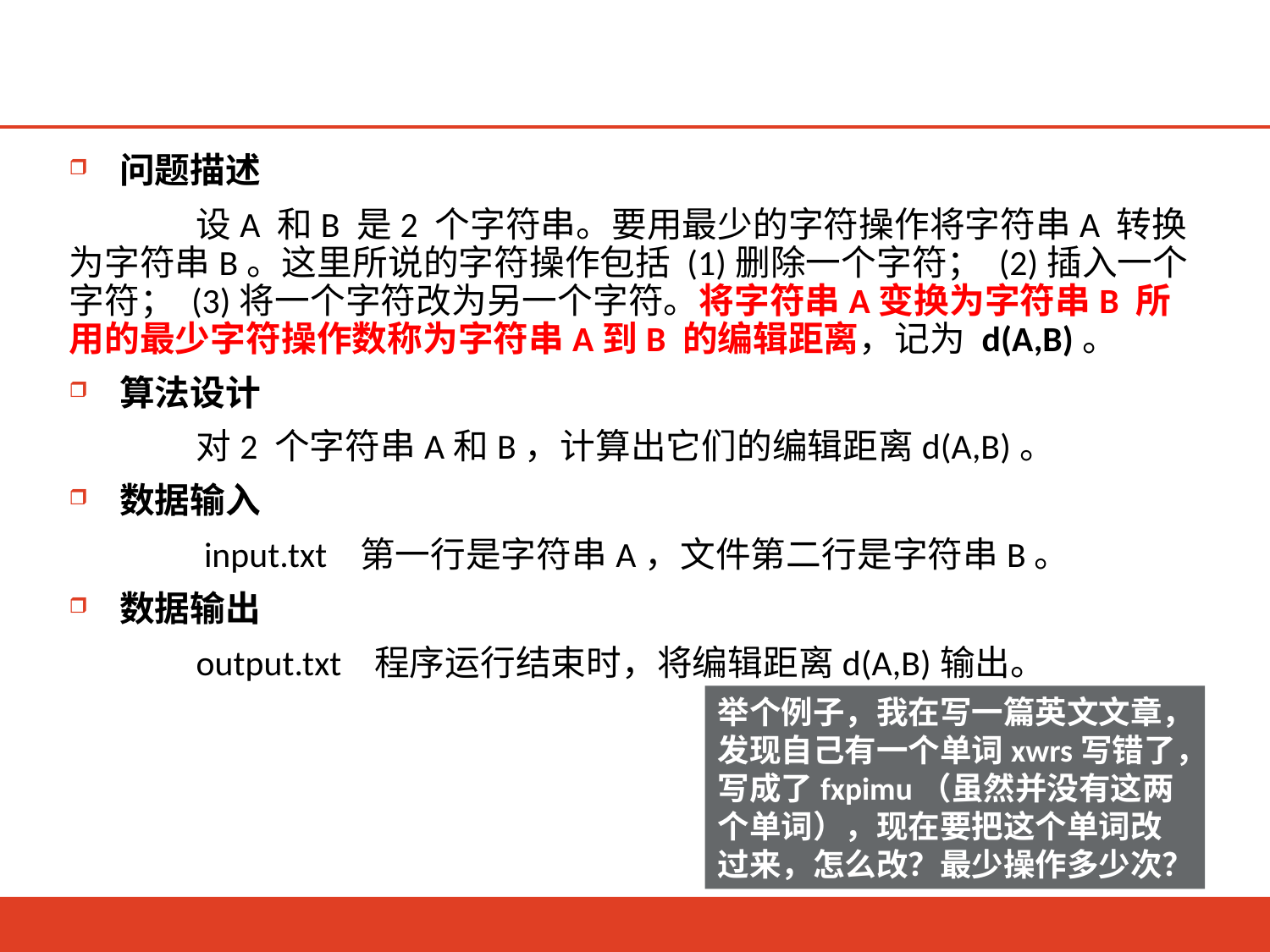

#
问题描述
	设A 和B 是2 个字符串。要用最少的字符操作将字符串A 转换为字符串B。这里所说的字符操作包括 (1)删除一个字符； (2)插入一个字符； (3)将一个字符改为另一个字符。将字符串A变换为字符串B 所用的最少字符操作数称为字符串A到B 的编辑距离，记为 d(A,B)。
算法设计
	对2 个字符串A和B，计算出它们的编辑距离d(A,B)。
数据输入
	 input.txt   第一行是字符串A，文件第二行是字符串B。
数据输出
	output.txt   程序运行结束时，将编辑距离d(A,B)输出。

举个例子，我在写一篇英文文章，
发现自己有一个单词xwrs写错了，
写成了fxpimu（虽然并没有这两个单词），现在要把这个单词改过来，怎么改？最少操作多少次？